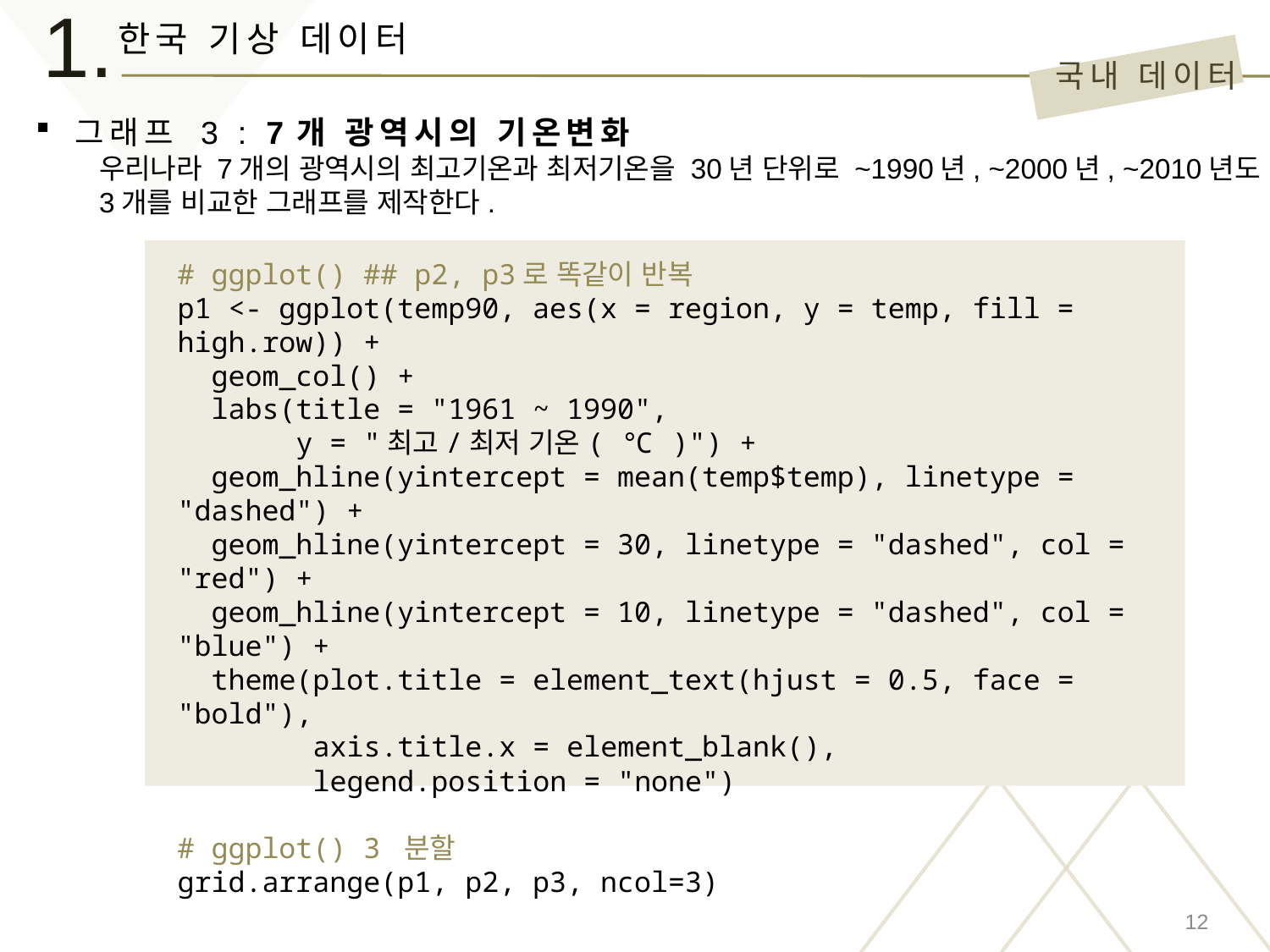

1.
한국 기상 데이터
국내 데이터

그래프 3 : 7개 광역시의 기온변화
우리나라 7개의 광역시의 최고기온과 최저기온을 30년 단위로 ~1990년, ~2000년, ~2010년도
3개를 비교한 그래프를 제작한다.

# ggplot() ## p2, p3로 똑같이 반복
p1 <- ggplot(temp90, aes(x = region, y = temp, fill = high.row)) +
  geom_col() +
  labs(title = "1961 ~ 1990",
       y = "최고/최저 기온( ℃ )") +
  geom_hline(yintercept = mean(temp$temp), linetype = "dashed") +
  geom_hline(yintercept = 30, linetype = "dashed", col = "red") +
  geom_hline(yintercept = 10, linetype = "dashed", col = "blue") +
  theme(plot.title = element_text(hjust = 0.5, face = "bold"),
        axis.title.x = element_blank(),
        legend.position = "none")

# ggplot() 3 분할
grid.arrange(p1, p2, p3, ncol=3)
12